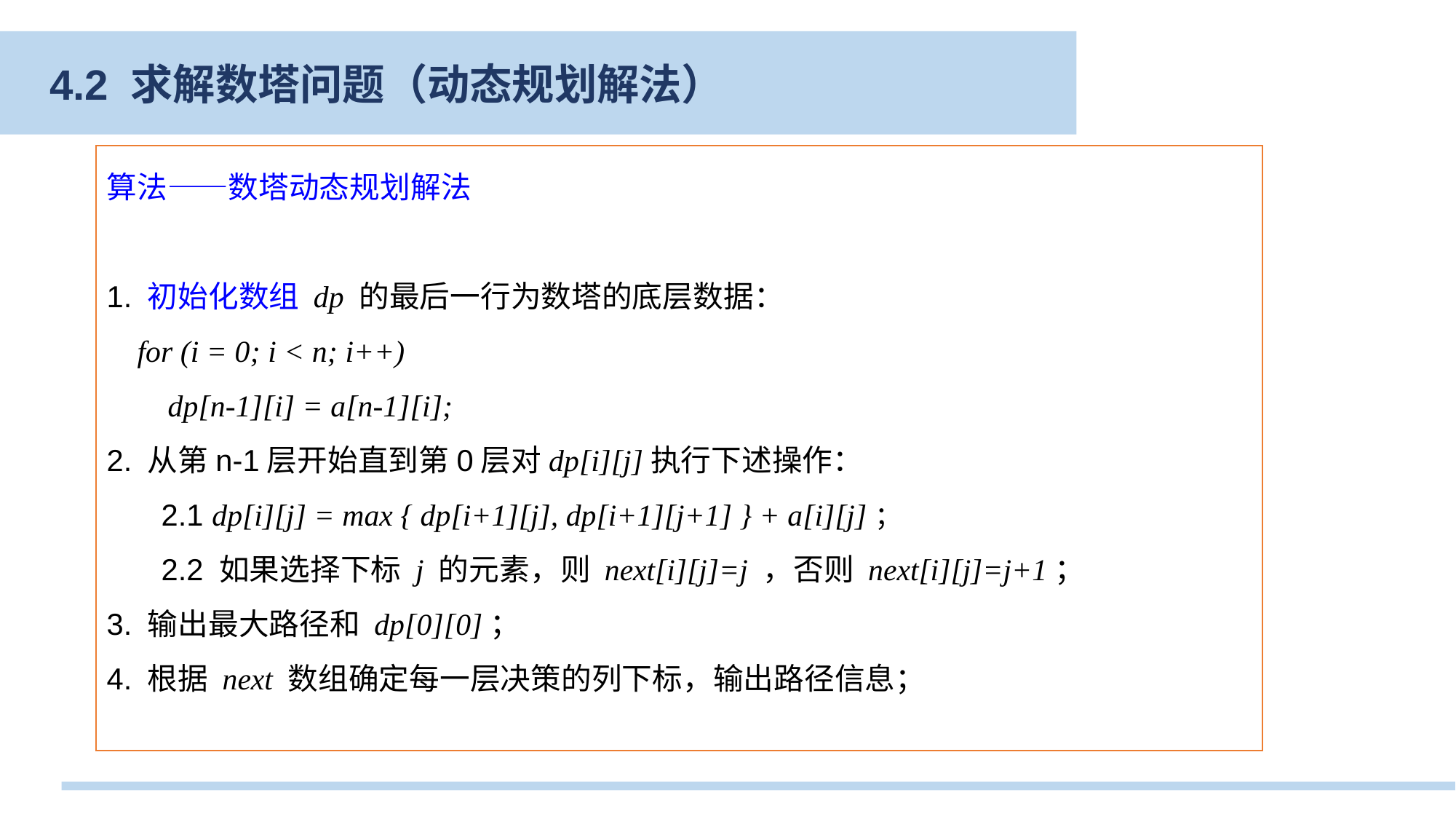

数塔问题——递推型动态规划求解思路
4.2 求解数塔问题（动态规划解法）
算法——数塔动态规划解法

1. 初始化数组 dp 的最后一行为数塔的底层数据：
    for (i = 0; i < n; i++)
        dp[n-1][i] = a[n-1][i];
2. 从第n-1层开始直到第0层对dp[i][j]执行下述操作：
2.1 dp[i][j] = max { dp[i+1][j], dp[i+1][j+1] } + a[i][j]；
2.2 如果选择下标 j 的元素，则 next[i][j]=j ，否则 next[i][j]=j+1；
3. 输出最大路径和 dp[0][0]；
4. 根据 next 数组确定每一层决策的列下标，输出路径信息；